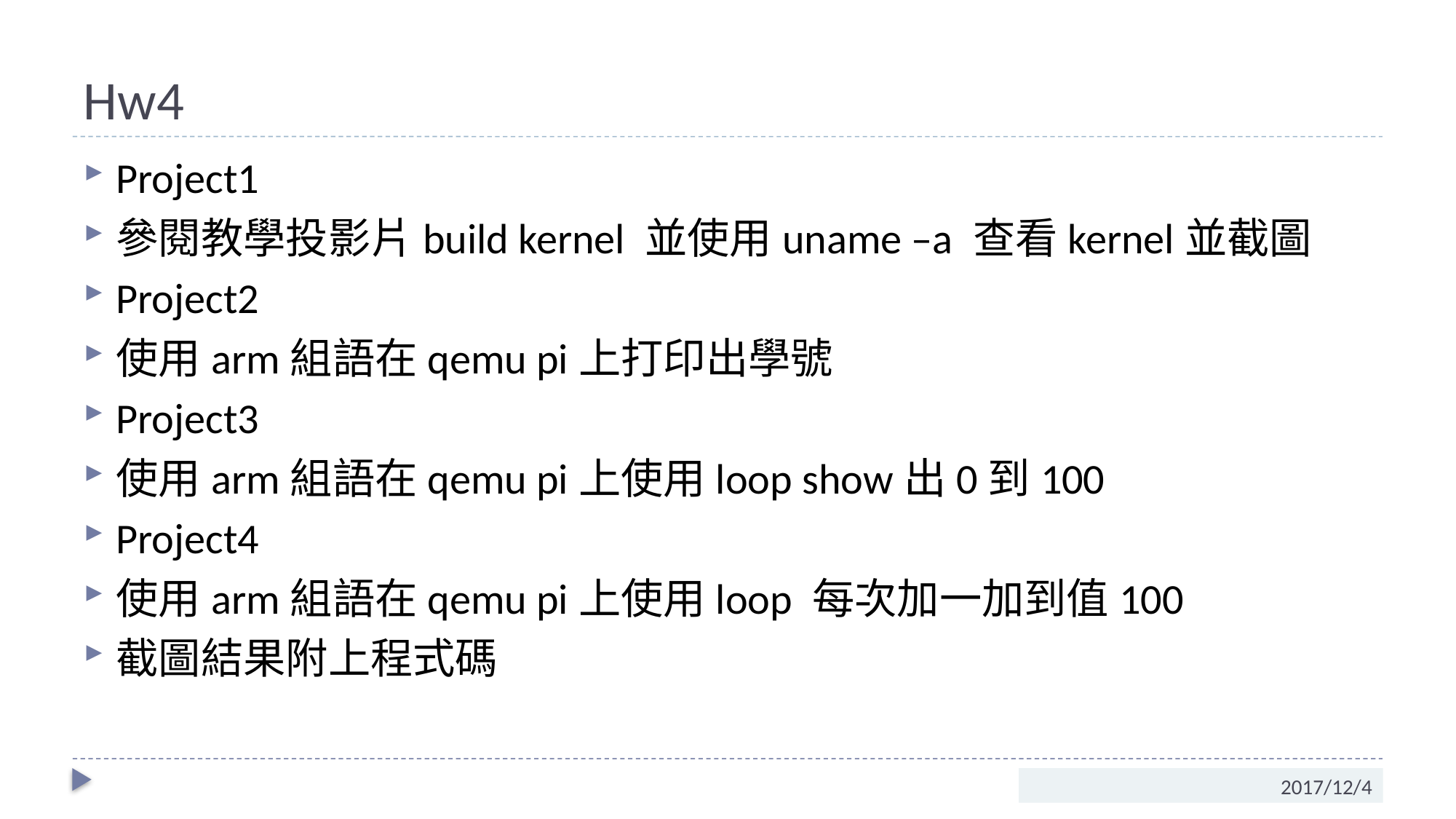

# Hw4
Project1
參閱教學投影片build kernel 並使用uname –a 查看kernel並截圖
Project2
使用arm組語在qemu pi上打印出學號
Project3
使用arm組語在qemu pi上使用loop show出0到100
Project4
使用arm組語在qemu pi上使用loop 每次加一加到值100
截圖結果附上程式碼

2017/12/4